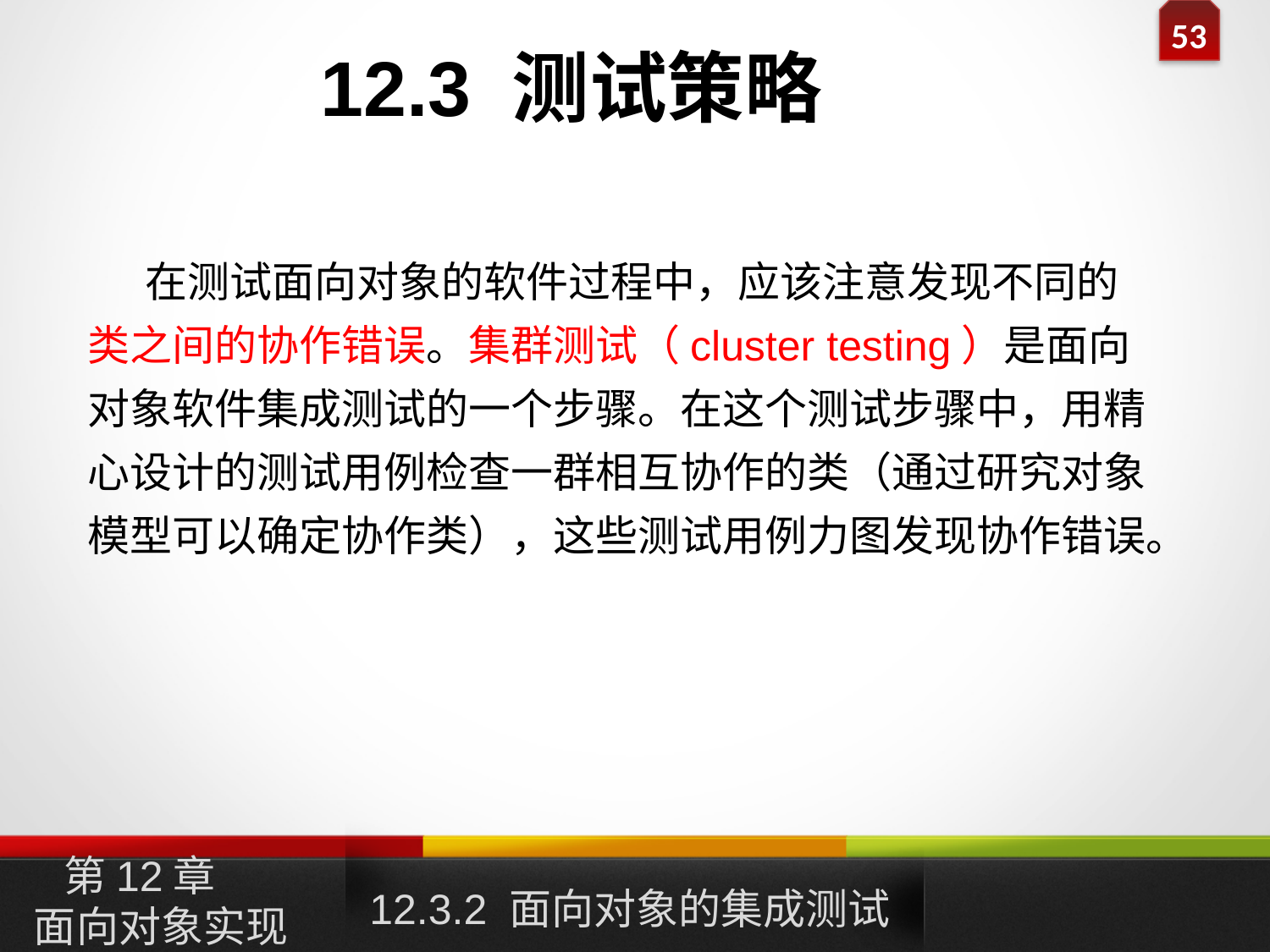

12.3 测试策略
     在测试面向对象的软件过程中，应该注意发现不同的类之间的协作错误。集群测试（cluster testing）是面向对象软件集成测试的一个步骤。在这个测试步骤中，用精心设计的测试用例检查一群相互协作的类（通过研究对象模型可以确定协作类），这些测试用例力图发现协作错误。
12.3.2 面向对象的集成测试